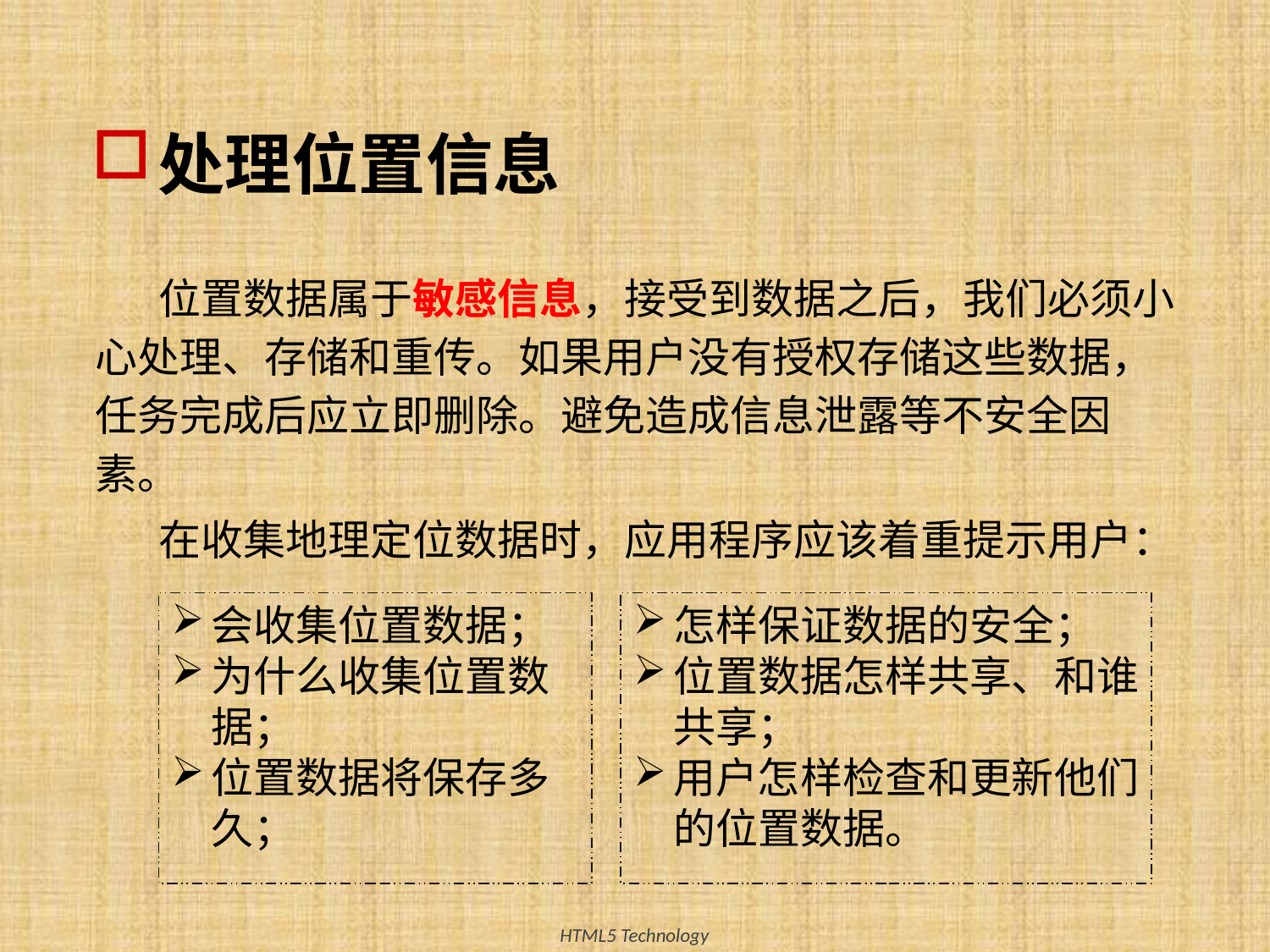

# 处理位置信息
位置数据属于敏感信息，接受到数据之后，我们必须小心处理、存储和重传。如果用户没有授权存储这些数据，任务完成后应立即删除。避免造成信息泄露等不安全因素。
在收集地理定位数据时，应用程序应该着重提示用户：
会收集位置数据；
为什么收集位置数据；
位置数据将保存多久；
怎样保证数据的安全；
位置数据怎样共享、和谁共享；
用户怎样检查和更新他们的位置数据。
20
HTML5 Technology